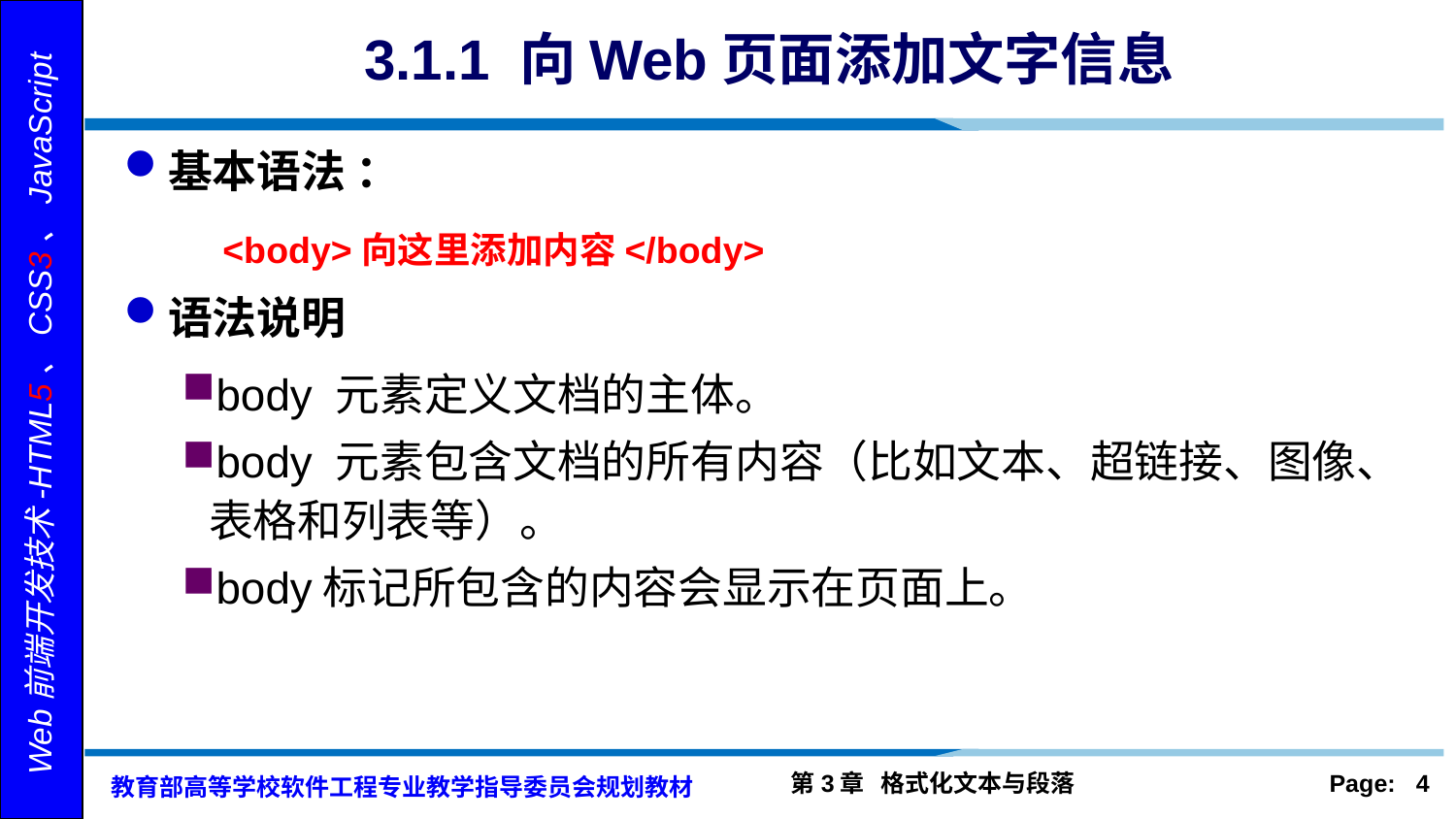

# 3.1.1 向Web页面添加文字信息
基本语法 ：
    <body>向这里添加内容</body>
语法说明
body 元素定义文档的主体。
body 元素包含文档的所有内容（比如文本、超链接、图像、表格和列表等）。
body标记所包含的内容会显示在页面上。